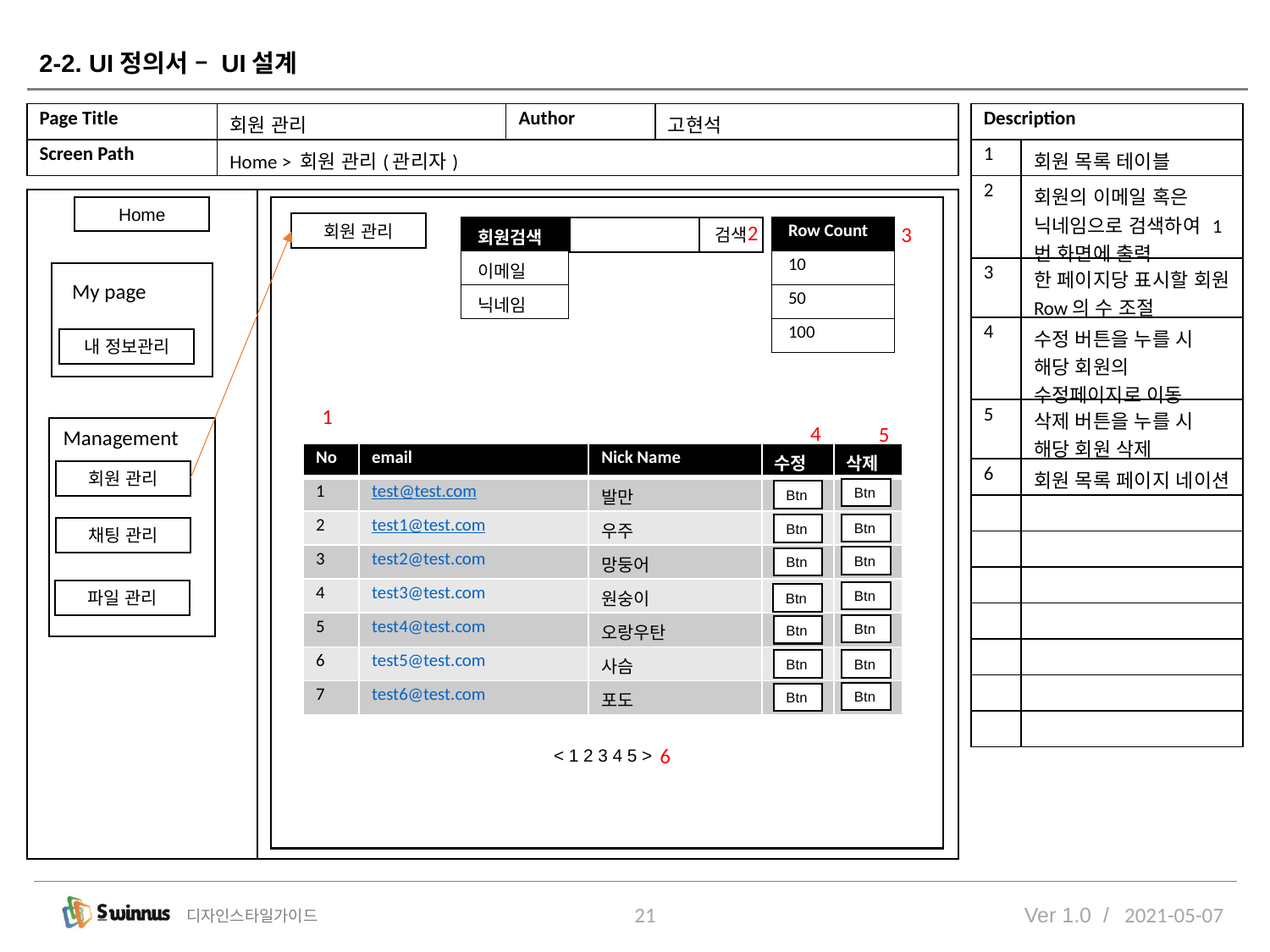

2-2. UI정의서 – UI설계
| Page Title | 회원 관리 | Author | 고현석 |
| --- | --- | --- | --- |
| Screen Path | Home > 회원 관리(관리자) |  |  |
| Description |  |
| --- | --- |
| 1 | 회원 목록 테이블 |
| 2 | 회원의 이메일 혹은 닉네임으로 검색하여 1번 화면에 출력 |
| 3 | 한 페이지당 표시할 회원 Row의 수 조절 |
| 4 | 수정 버튼을 누를 시 해당 회원의 수정페이지로 이동 |
| 5 | 삭제 버튼을 누를 시 해당 회원 삭제 |
| 6 | 회원 목록 페이지 네이션 |
|  |  |
|  |  |
|  |  |
|  |  |
|  |  |
|  |  |
|  |  |

Home

회원 관리
2
3
| 회원검색 |
| --- |
| 이메일 |
| 닉네임 |

검색
| Row Count |
| --- |
| 10 |
| 50 |
| 100 |

My page
내 정보관리
1
4
5

Management
| No | email | Nick Name | 수정 | 삭제 |
| --- | --- | --- | --- | --- |
| 1 | test@test.com | 발만 |  |  |
| 2 | test1@test.com | 우주 |  |  |
| 3 | test2@test.com | 망둥어 |  |  |
| 4 | test3@test.com | 원숭이 |  |  |
| 5 | test4@test.com | 오랑우탄 |  |  |
| 6 | test5@test.com | 사슴 |  |  |
| 7 | test6@test.com | 포도 |  |  |
회원 관리
Btn
Btn
Btn
Btn
채팅 관리
Btn
Btn
파일 관리
Btn
Btn
Btn
Btn
Btn
Btn
Btn
Btn
6
< 1 2 3 4 5 >
Ver 1.0  /
2021-05-07
디자인스타일가이드